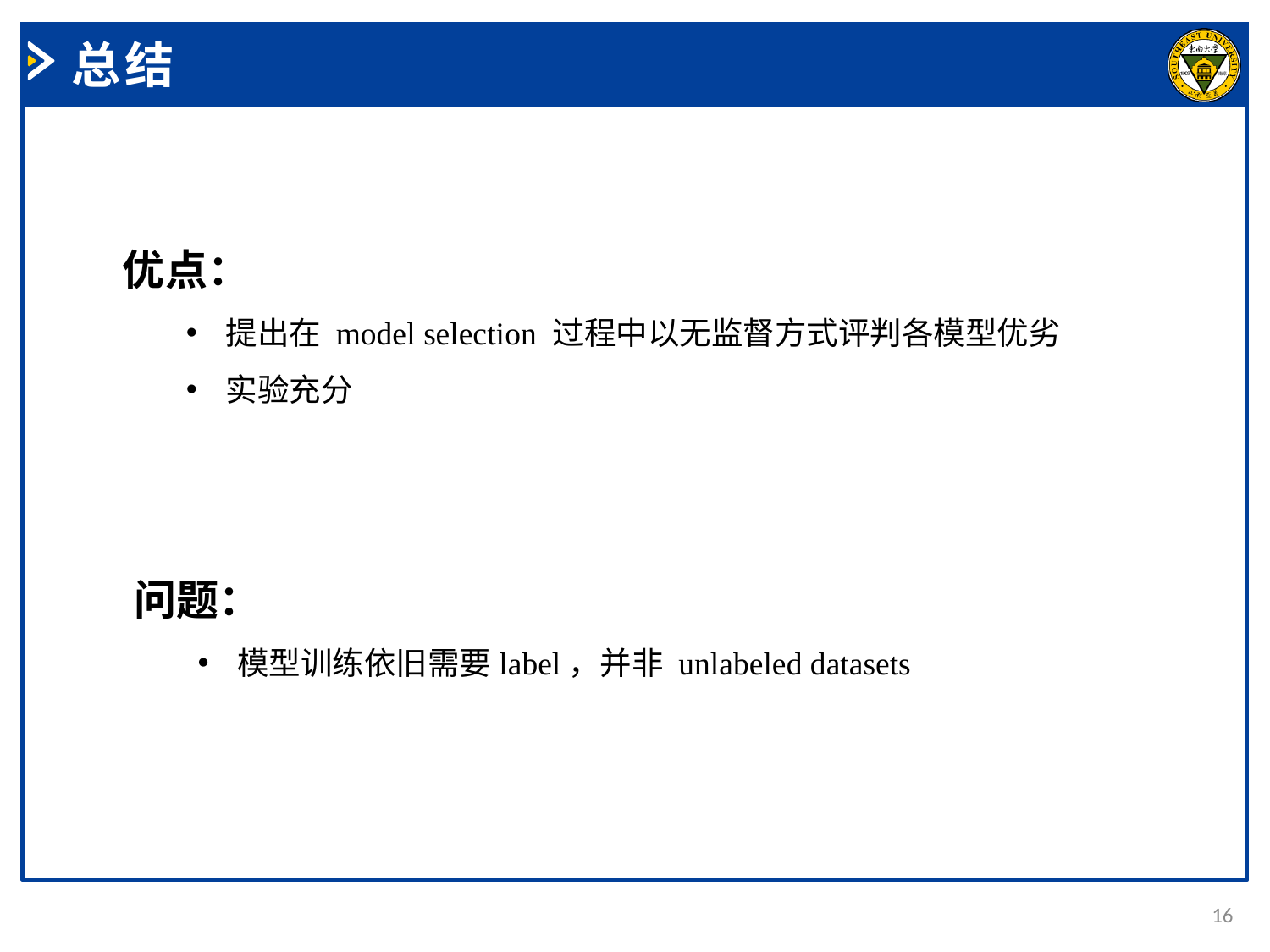

总结
优点：
提出在 model selection 过程中以无监督方式评判各模型优劣
实验充分
问题：
模型训练依旧需要label，并非 unlabeled datasets
16